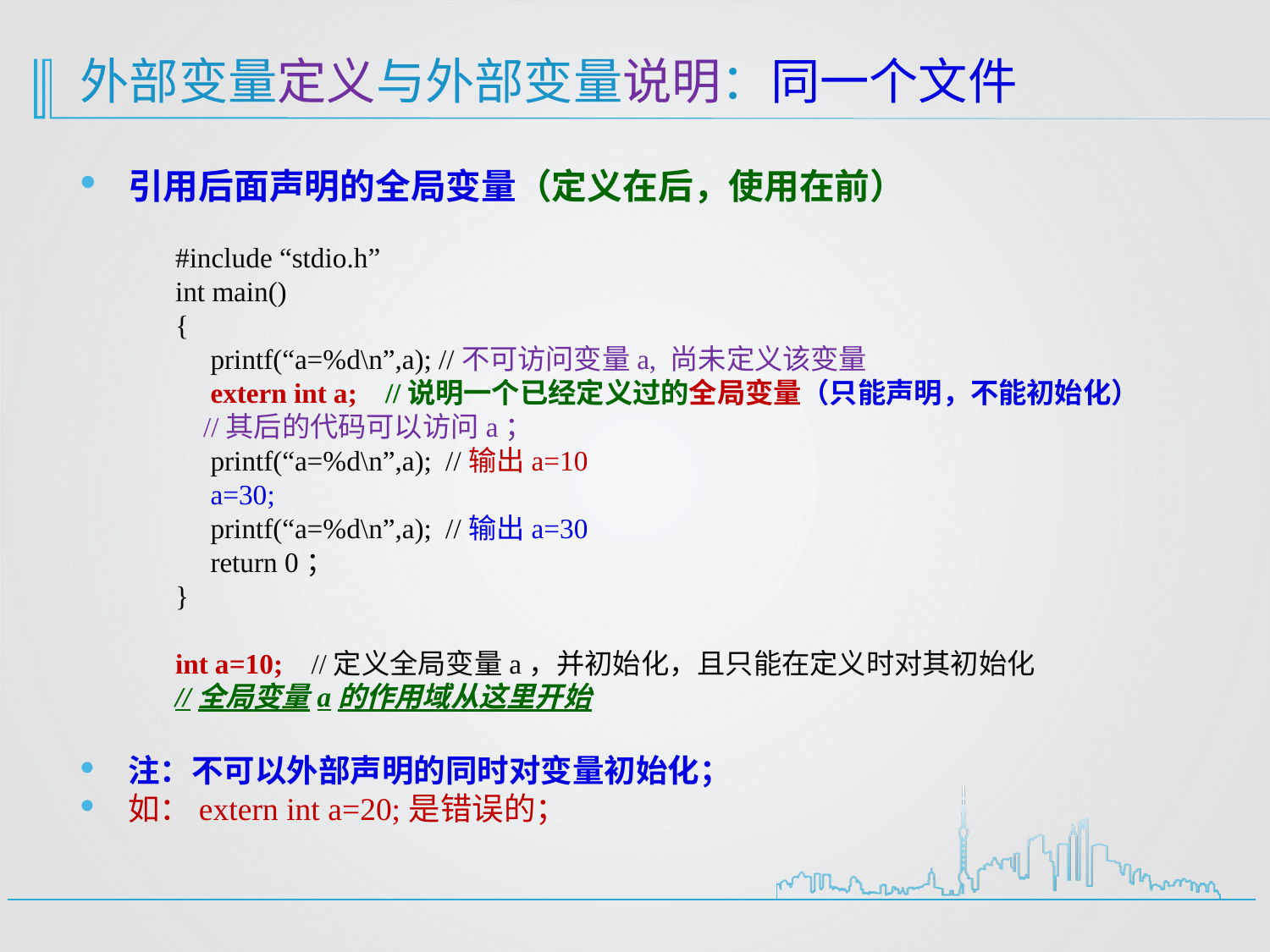

# 外部变量定义与外部变量说明：同一个文件
引用后面声明的全局变量（定义在后，使用在前）

#include “stdio.h”
int main()
{
     printf(“a=%d\n”,a); //不可访问变量a, 尚未定义该变量
     extern int a;    //说明一个已经定义过的全局变量（只能声明，不能初始化）
    //其后的代码可以访问a；
     printf(“a=%d\n”,a);  //输出a=10
     a=30;
     printf(“a=%d\n”,a);  //输出a=30
     return 0；
}

int a=10;    //定义全局变量a，并初始化，且只能在定义时对其初始化
//全局变量a的作用域从这里开始

注：不可以外部声明的同时对变量初始化；
如：extern int a=20;是错误的；